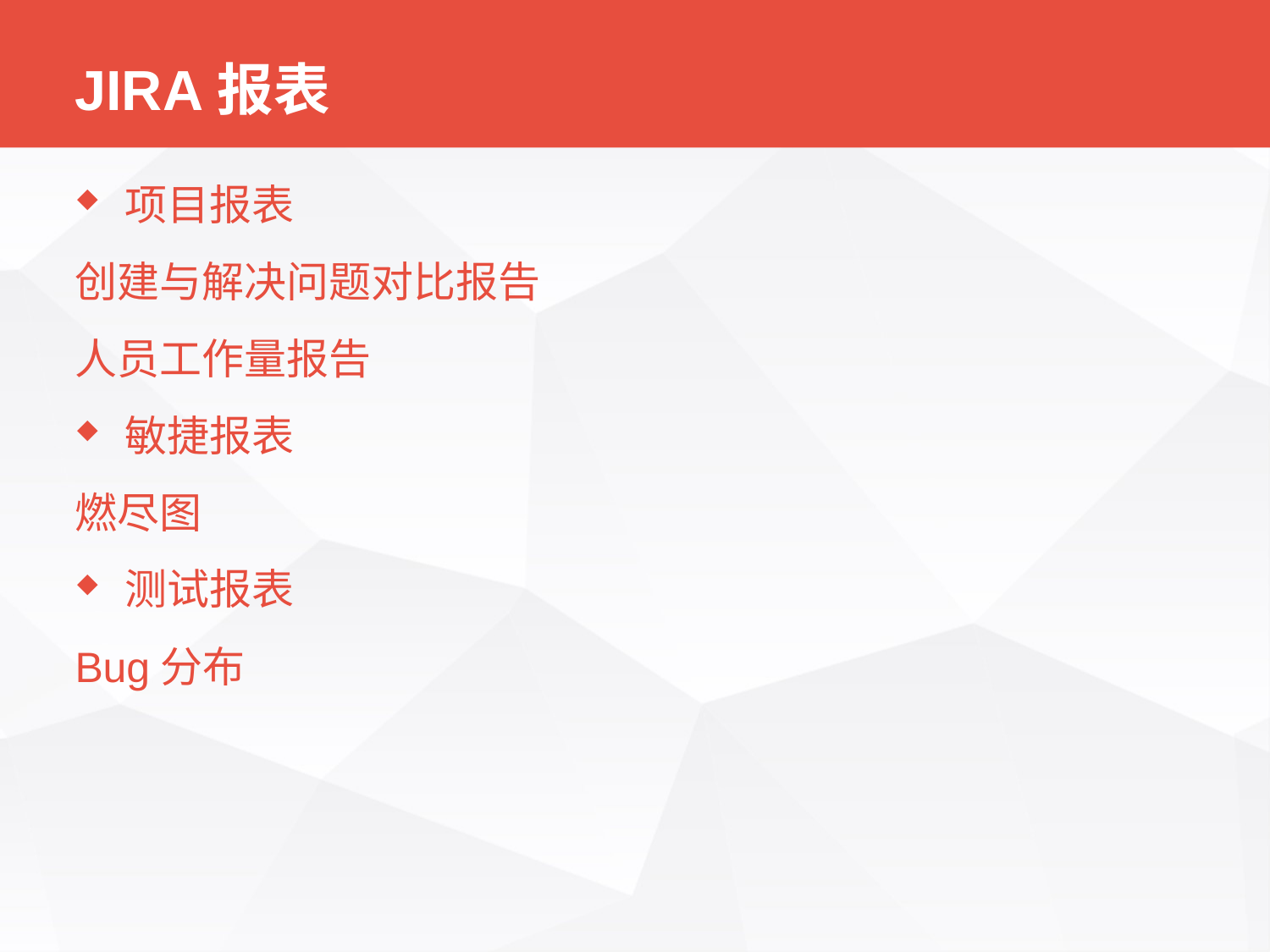

# JIRA报表
项目报表
创建与解决问题对比报告
人员工作量报告
敏捷报表
燃尽图
测试报表
Bug分布